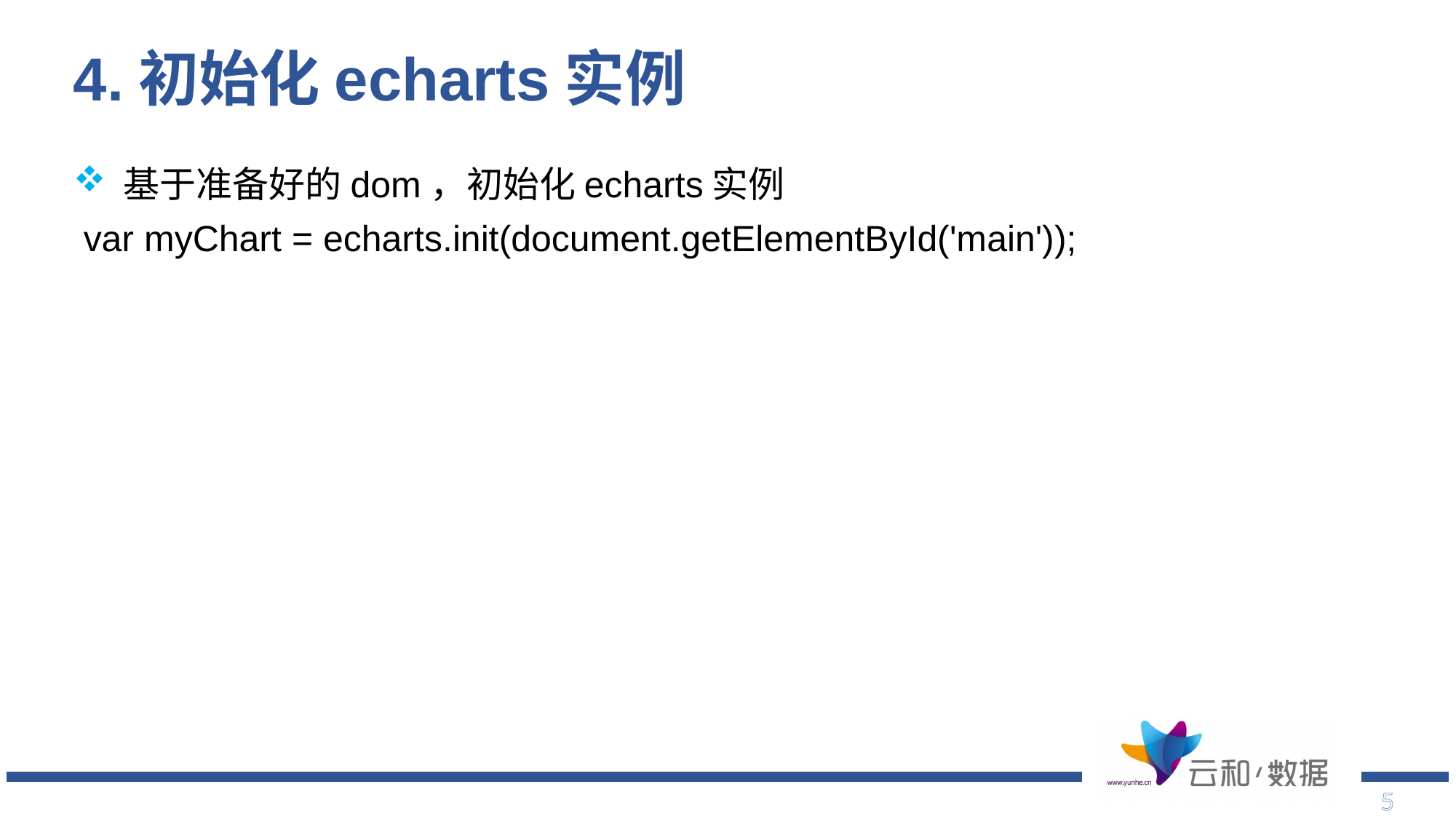

# 4.初始化echarts实例
 基于准备好的dom，初始化echarts实例
 var myChart = echarts.init(document.getElementById('main'));